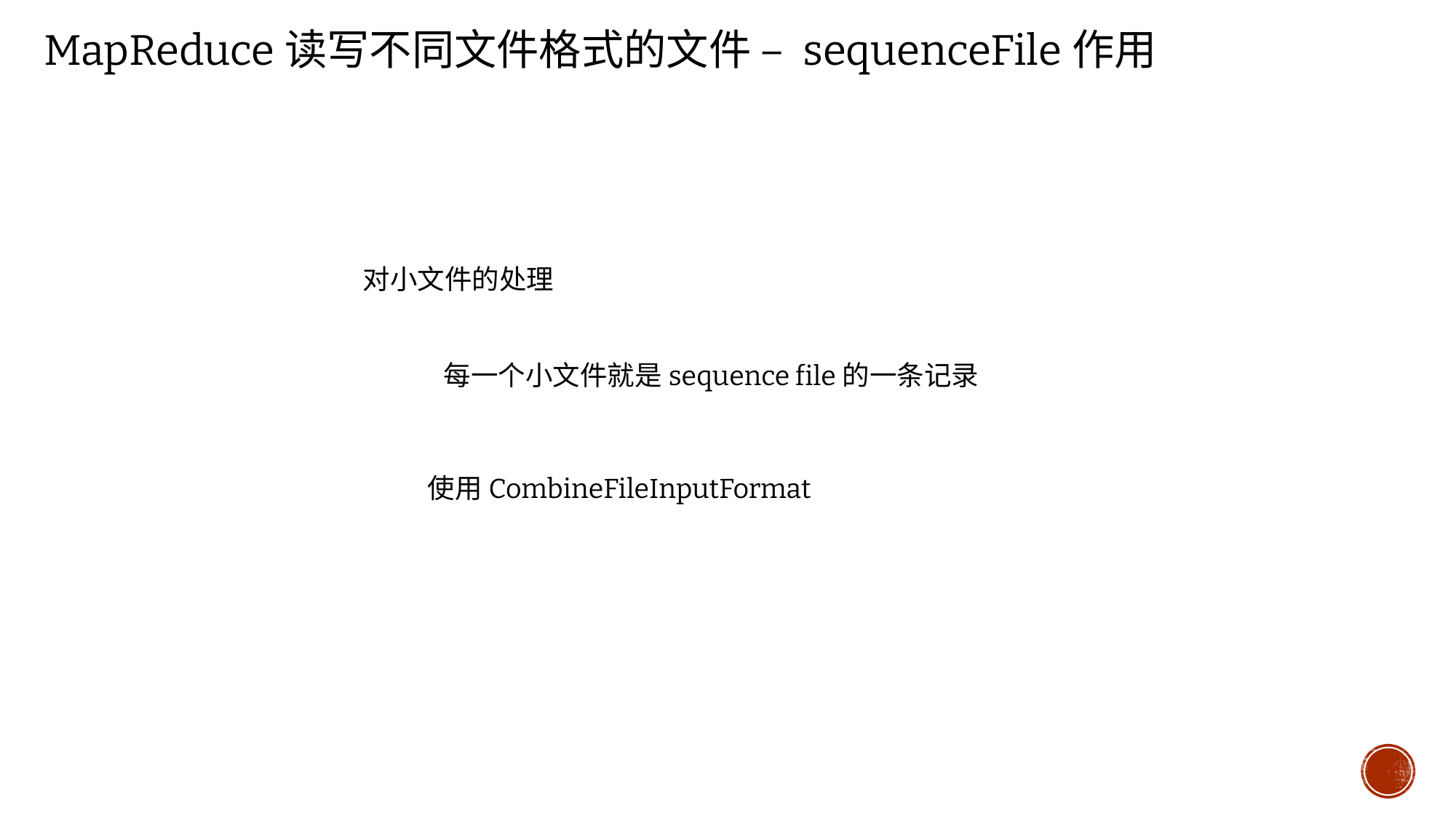

MapReduce读写不同文件格式的文件 – sequenceFile作用
对小文件的处理
每一个小文件就是sequence file的一条记录
使用CombineFileInputFormat